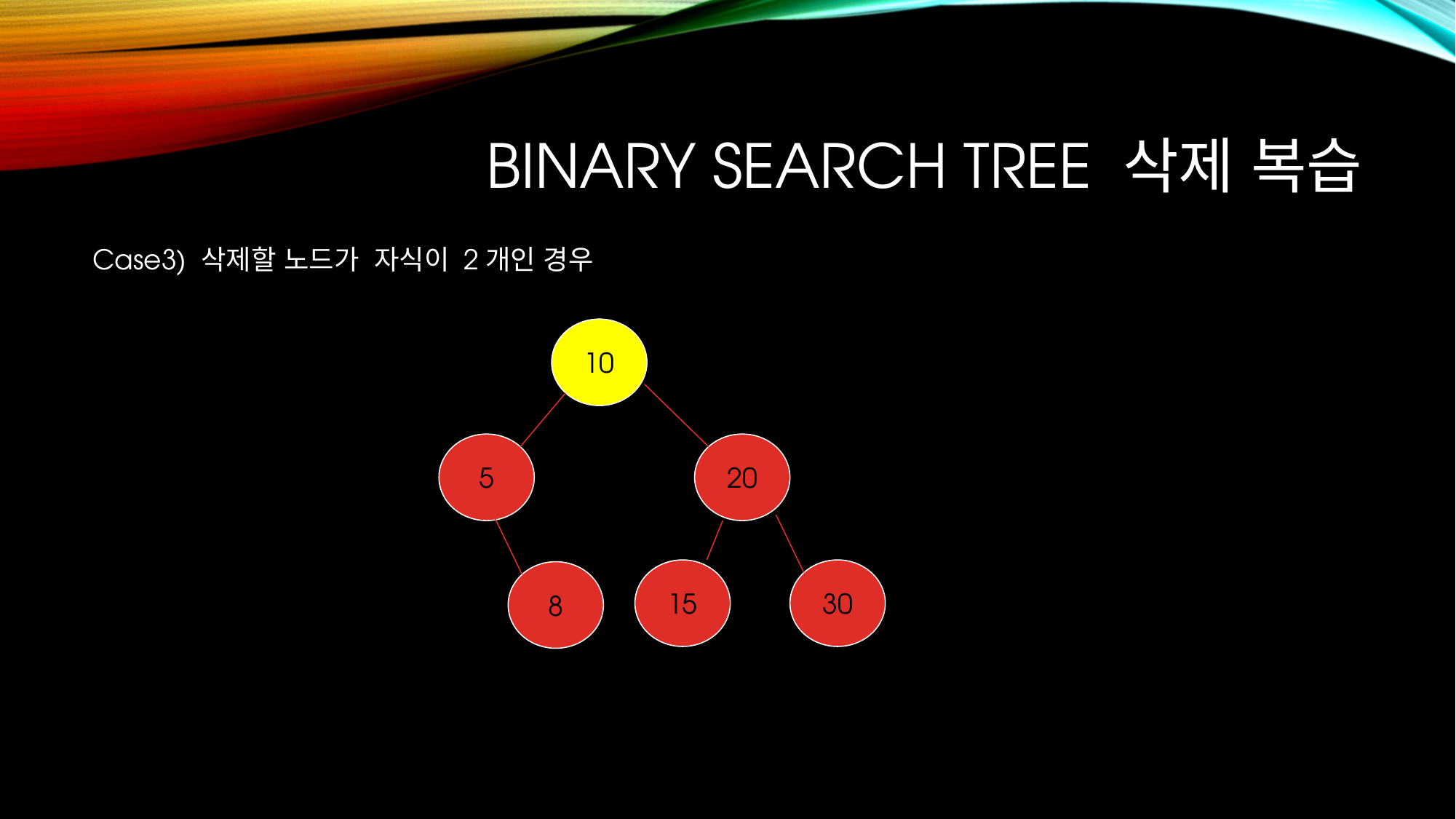

# Binary search tree 삭제 복습
Case3) 삭제할 노드가  자식이 2개인 경우
10
5
20
15
30
8